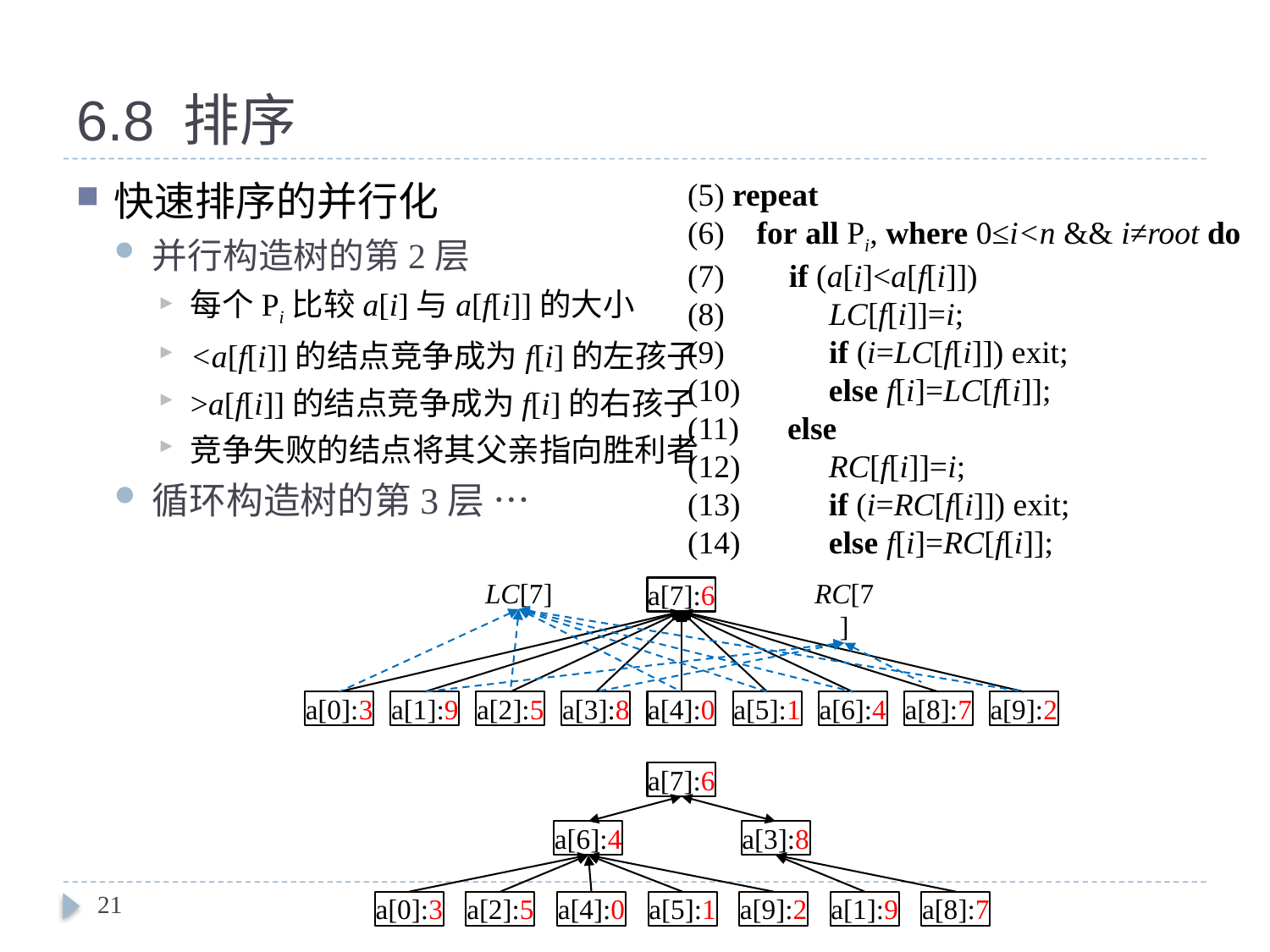

# 6.8 排序
(5) repeat
(6)    for all Pi, where 0≤i<n && i≠root do
(7)        if (a[i]<a[f[i]])
(8)             LC[f[i]]=i;
(9)             if (i=LC[f[i]]) exit;
(10)           else f[i]=LC[f[i]];
(11)      else
(12)           RC[f[i]]=i;
(13)           if (i=RC[f[i]]) exit;
(14)           else f[i]=RC[f[i]];
快速排序的并行化
并行构造树的第2层
每个Pi比较a[i]与a[f[i]]的大小
<a[f[i]]的结点竞争成为f[i]的左孩子
>a[f[i]]的结点竞争成为f[i]的右孩子
竞争失败的结点将其父亲指向胜利者
循环构造树的第3层 …
LC[7]
RC[7]
a[7]:6
a[0]:3
a[1]:9
a[2]:5
a[3]:8
a[4]:0
a[5]:1
a[6]:4
a[8]:7
a[9]:2
a[7]:6
a[6]:4
a[3]:8
21
a[0]:3
a[2]:5
a[4]:0
a[5]:1
a[9]:2
a[1]:9
a[8]:7